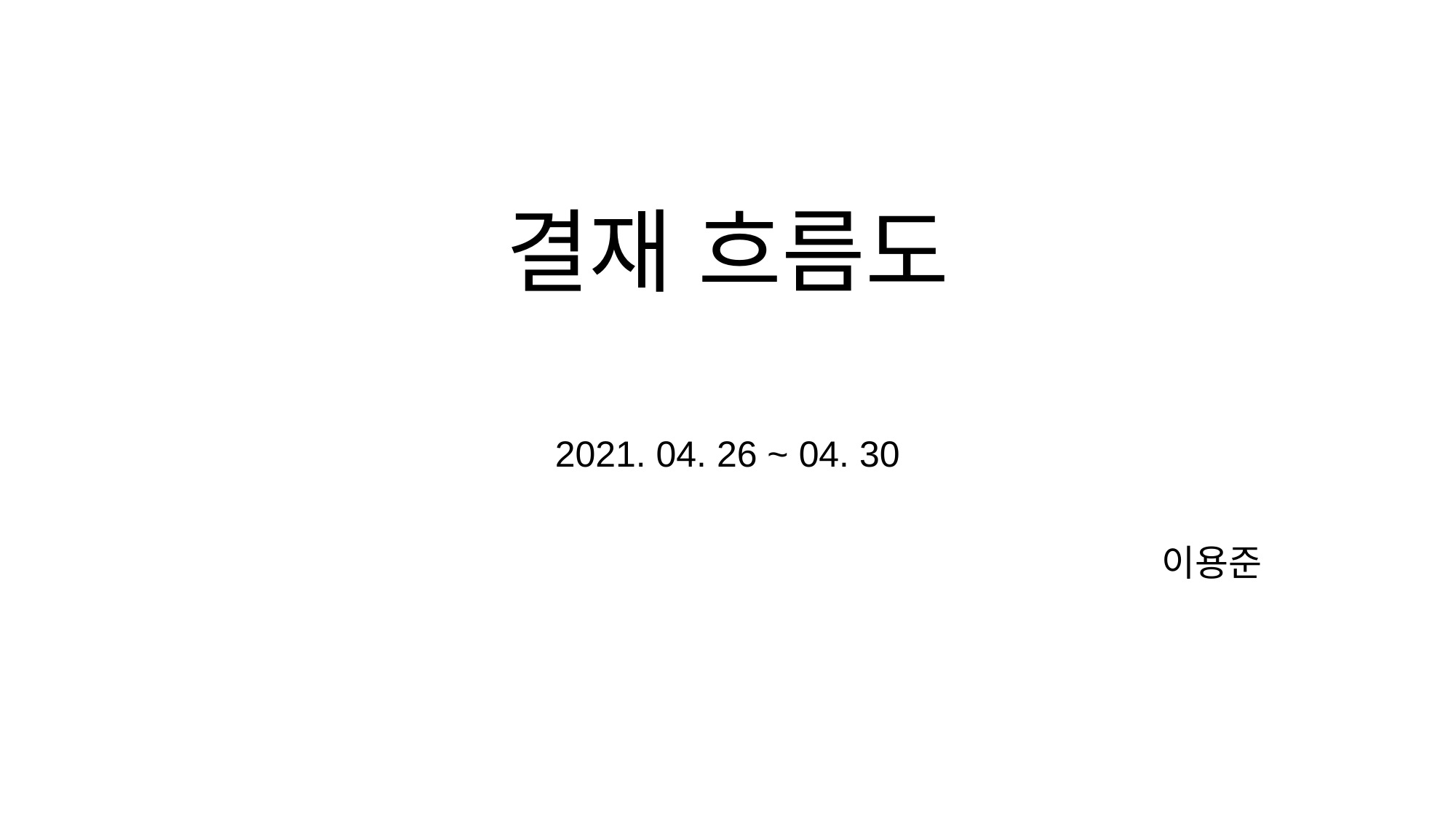

# 결재 흐름도
2021. 04. 26 ~ 04. 30

이용준